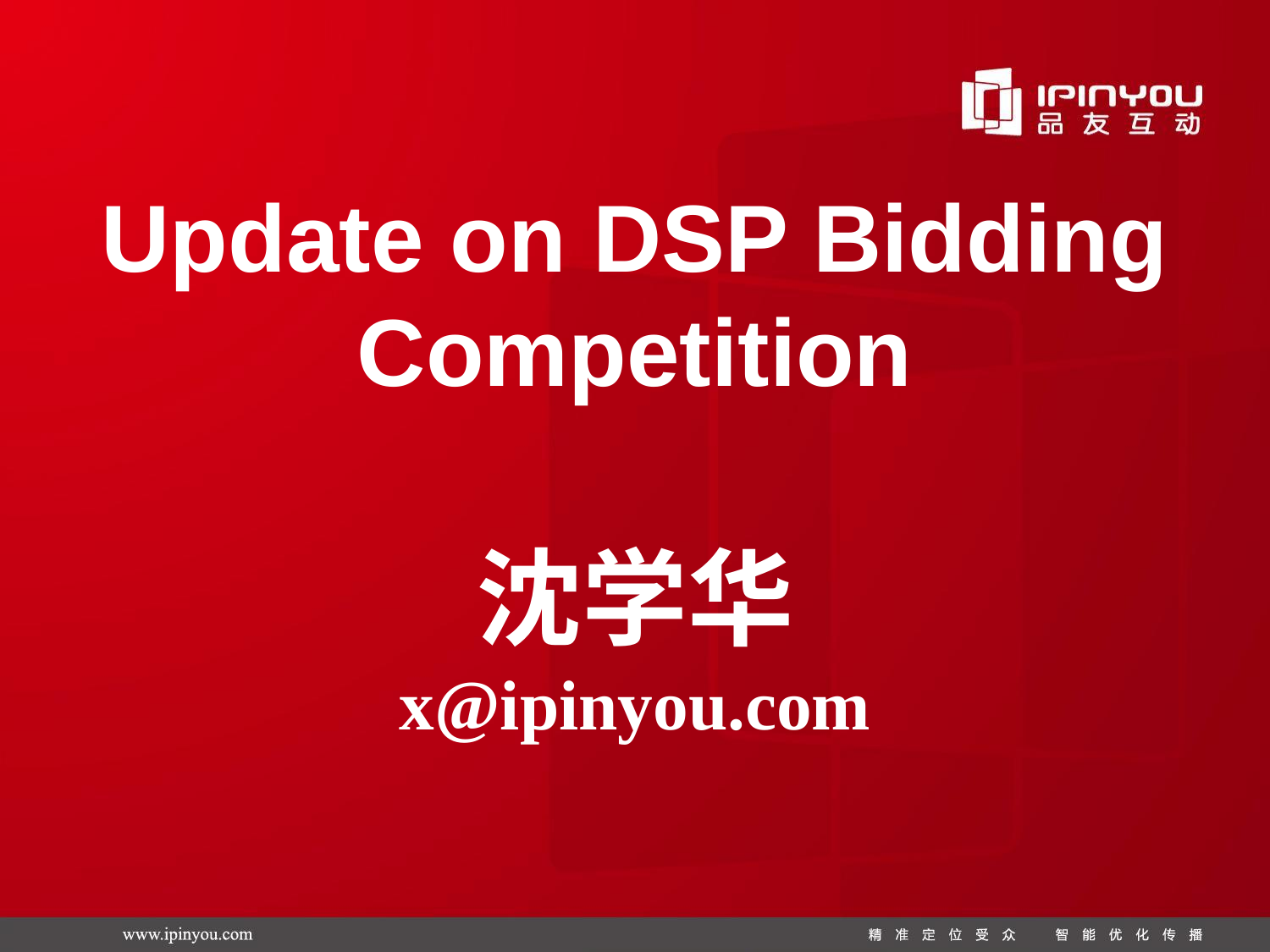

# Update on DSP Bidding Competition 沈学华 x@ipinyou.com